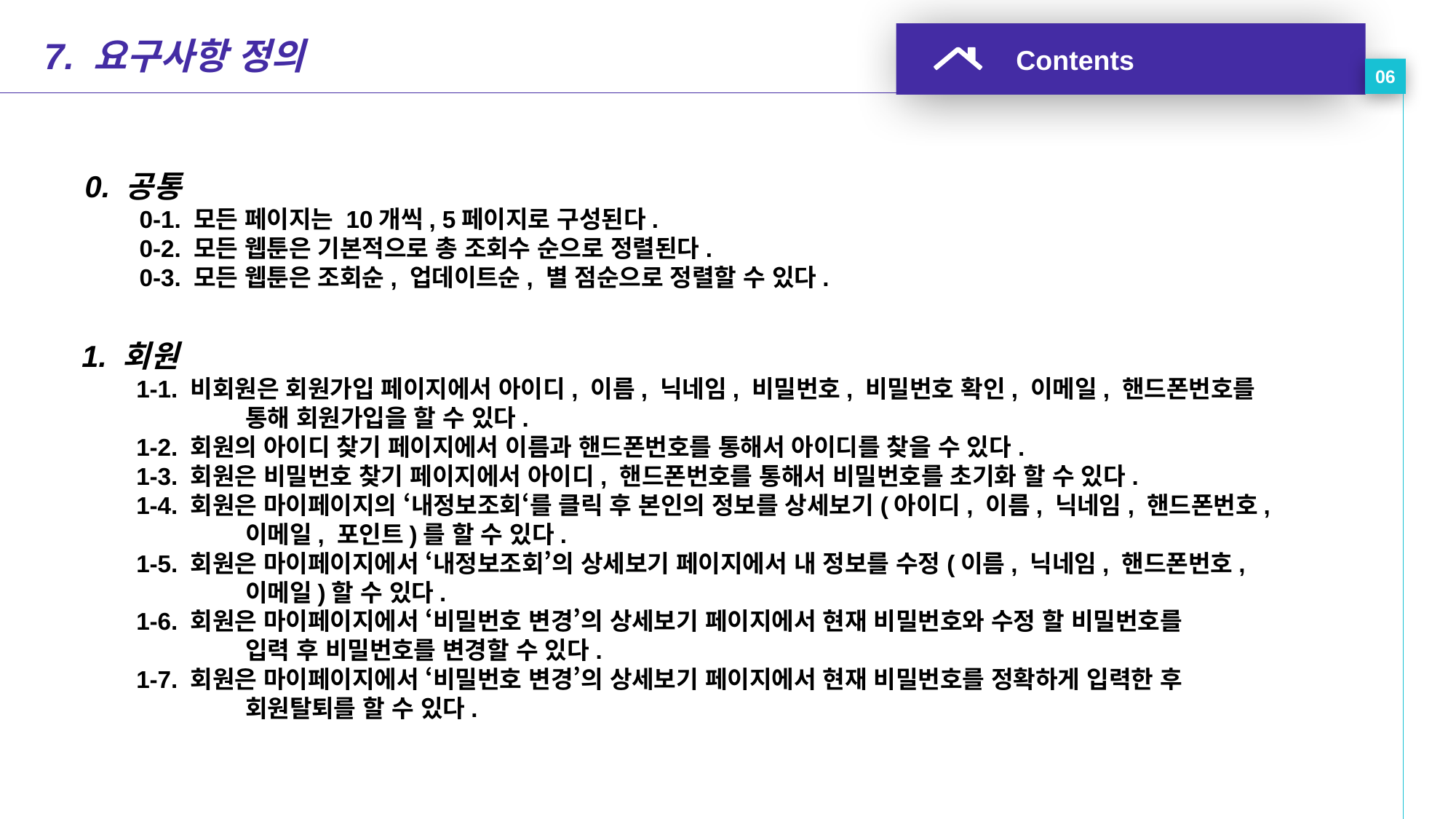

Contents

06
7. 요구사항 정의
0. 공통
0-1. 모든 페이지는 10개씩, 5페이지로 구성된다.
0-2. 모든 웹툰은 기본적으로 총 조회수 순으로 정렬된다.
0-3. 모든 웹툰은 조회순, 업데이트순, 별 점순으로 정렬할 수 있다.
1. 회원
1-1. 비회원은 회원가입 페이지에서 아이디, 이름, 닉네임, 비밀번호, 비밀번호 확인, 이메일, 핸드폰번호를
	통해 회원가입을 할 수 있다.
1-2. 회원의 아이디 찾기 페이지에서 이름과 핸드폰번호를 통해서 아이디를 찾을 수 있다.
1-3. 회원은 비밀번호 찾기 페이지에서 아이디, 핸드폰번호를 통해서 비밀번호를 초기화 할 수 있다.
1-4. 회원은 마이페이지의 ‘내정보조회‘를 클릭 후 본인의 정보를 상세보기(아이디, 이름, 닉네임, 핸드폰번호,
	이메일, 포인트)를 할 수 있다.
1-5. 회원은 마이페이지에서 ‘내정보조회’의 상세보기 페이지에서 내 정보를 수정(이름, 닉네임, 핸드폰번호,
	이메일)할 수 있다.
1-6. 회원은 마이페이지에서 ‘비밀번호 변경’의 상세보기 페이지에서 현재 비밀번호와 수정 할 비밀번호를
	입력 후 비밀번호를 변경할 수 있다.
1-7. 회원은 마이페이지에서 ‘비밀번호 변경’의 상세보기 페이지에서 현재 비밀번호를 정확하게 입력한 후
	회원탈퇴를 할 수 있다.